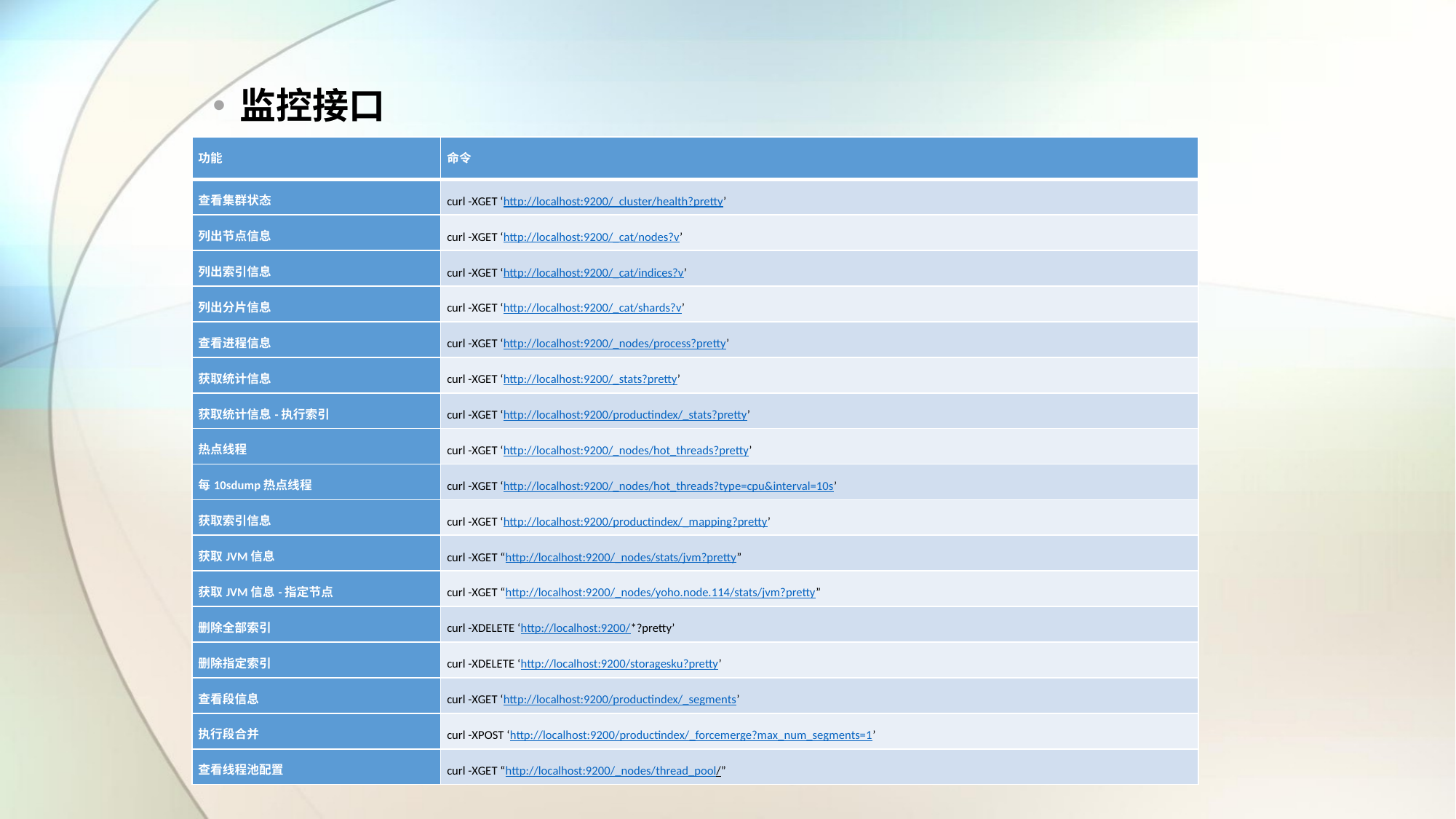

监控接口

| 功能 | 命令 |
| --- | --- |
| 查看集群状态 | curl -XGET ‘http://localhost:9200/\_cluster/health?pretty’ |
| 列出节点信息 | curl -XGET ‘http://localhost:9200/\_cat/nodes?v’ |
| 列出索引信息 | curl -XGET ‘http://localhost:9200/\_cat/indices?v’ |
| 列出分片信息 | curl -XGET ‘http://localhost:9200/\_cat/shards?v’ |
| 查看进程信息 | curl -XGET ‘http://localhost:9200/\_nodes/process?pretty’ |
| 获取统计信息 | curl -XGET ‘http://localhost:9200/\_stats?pretty’ |
| 获取统计信息-执行索引 | curl -XGET ‘http://localhost:9200/productindex/\_stats?pretty’ |
| 热点线程 | curl -XGET ‘http://localhost:9200/\_nodes/hot\_threads?pretty’ |
| 每10sdump热点线程 | curl -XGET ‘http://localhost:9200/\_nodes/hot\_threads?type=cpu&interval=10s’ |
| 获取索引信息 | curl -XGET ‘http://localhost:9200/productindex/\_mapping?pretty’ |
| 获取JVM信息 | curl -XGET “http://localhost:9200/\_nodes/stats/jvm?pretty” |
| 获取JVM信息-指定节点 | curl -XGET “http://localhost:9200/\_nodes/yoho.node.114/stats/jvm?pretty” |
| 删除全部索引 | curl -XDELETE ‘http://localhost:9200/\*?pretty’ |
| 删除指定索引 | curl -XDELETE ‘http://localhost:9200/storagesku?pretty’ |
| 查看段信息 | curl -XGET ‘http://localhost:9200/productindex/\_segments’ |
| 执行段合并 | curl -XPOST ‘http://localhost:9200/productindex/\_forcemerge?max\_num\_segments=1’ |
| 查看线程池配置 | curl -XGET “http://localhost:9200/\_nodes/thread\_pool/” |